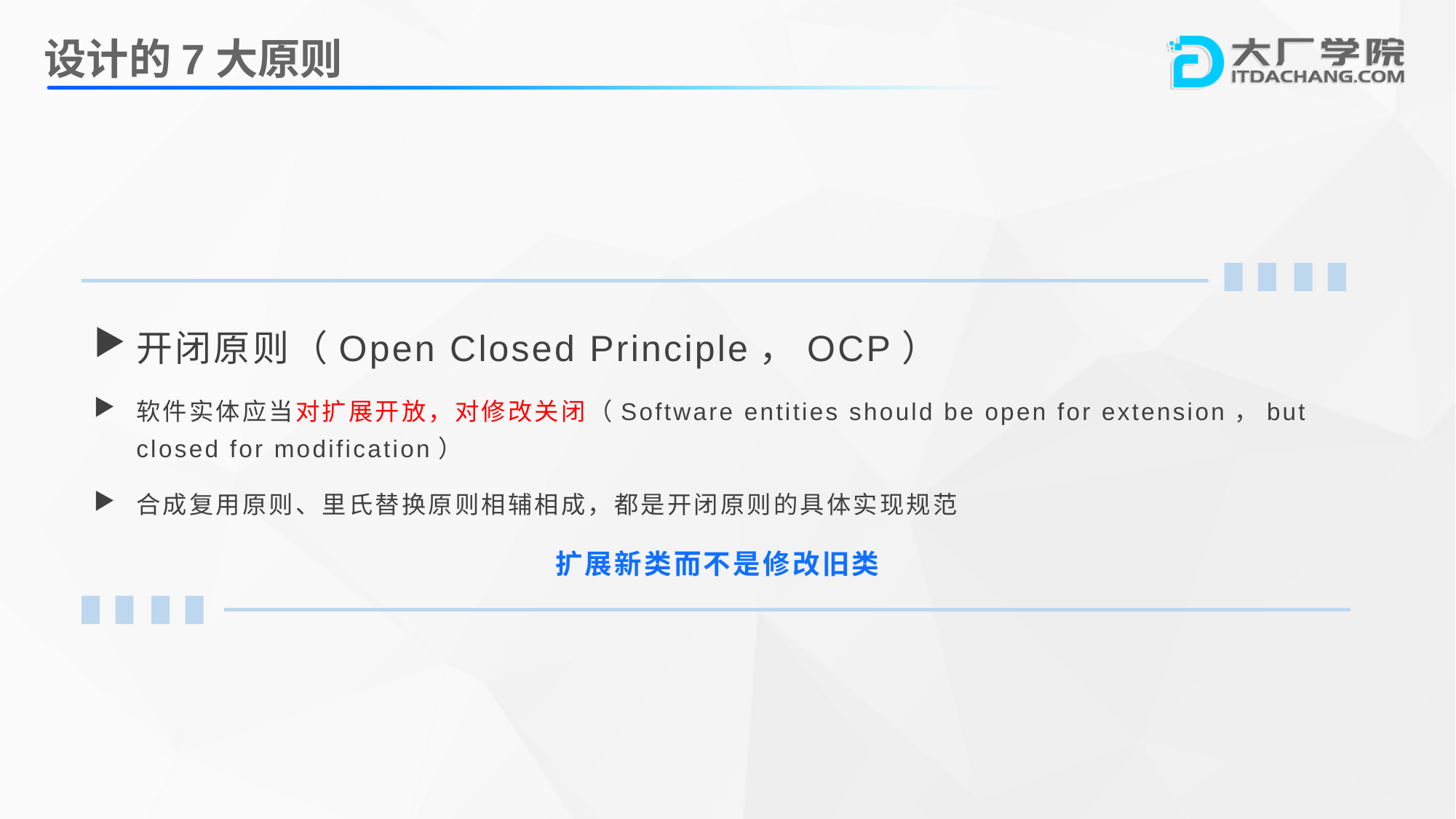

# 设计的7大原则

开闭原则（Open Closed Principle，OCP）
软件实体应当对扩展开放，对修改关闭（Software entities should be open for extension，but closed for modification）
合成复用原则、里氏替换原则相辅相成，都是开闭原则的具体实现规范
扩展新类而不是修改旧类